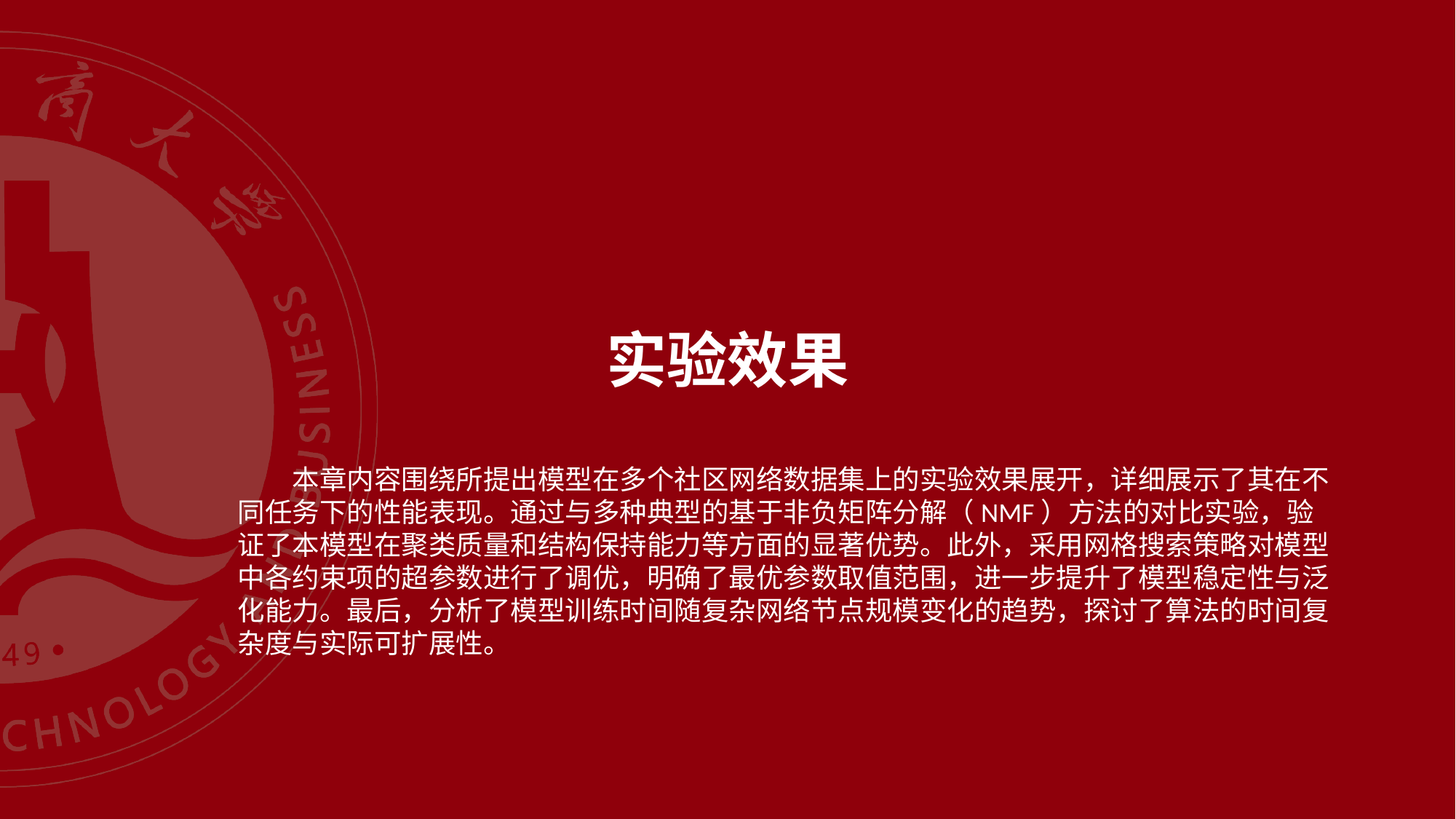

# 实验效果
本章内容围绕所提出模型在多个社区网络数据集上的实验效果展开，详细展示了其在不同任务下的性能表现。通过与多种典型的基于非负矩阵分解（NMF）方法的对比实验，验证了本模型在聚类质量和结构保持能力等方面的显著优势。此外，采用网格搜索策略对模型中各约束项的超参数进行了调优，明确了最优参数取值范围，进一步提升了模型稳定性与泛化能力。最后，分析了模型训练时间随复杂网络节点规模变化的趋势，探讨了算法的时间复杂度与实际可扩展性。